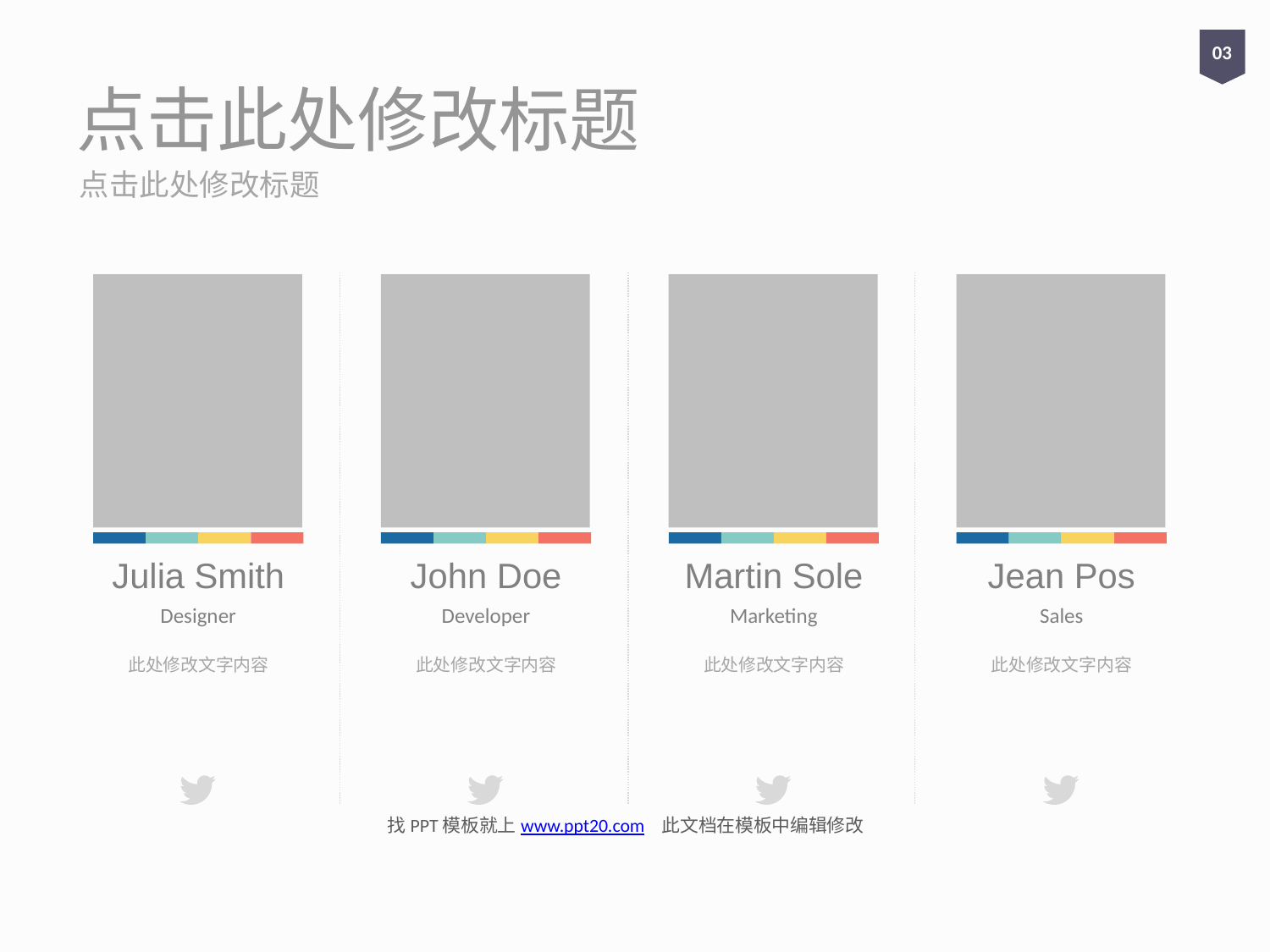

03
# 点击此处修改标题
点击此处修改标题

Julia Smith
Designer
此处修改文字内容

John Doe
Developer
此处修改文字内容

Martin Sole
Marketing
此处修改文字内容

Jean Pos
Sales
此处修改文字内容